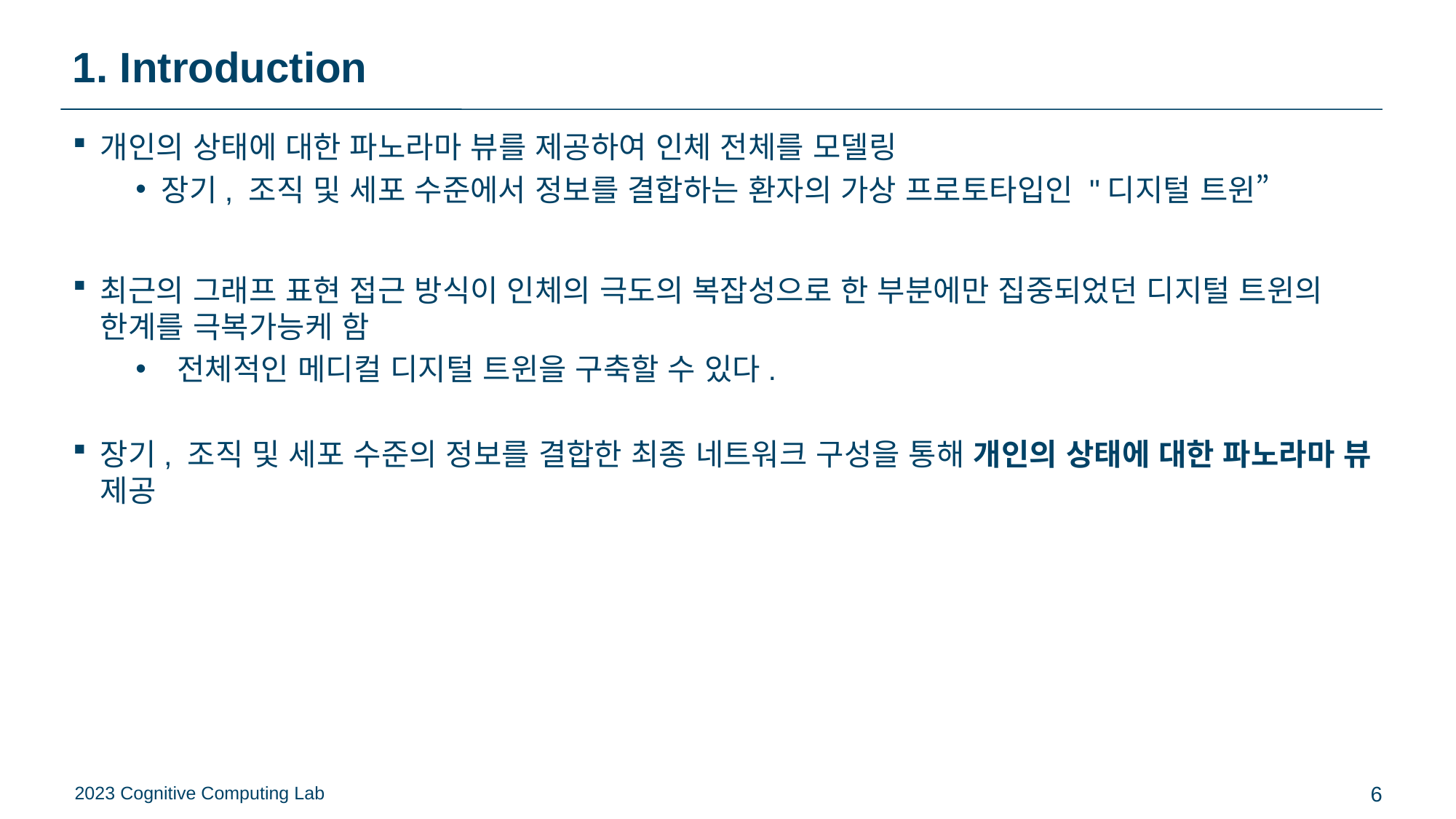

# 1. Introduction
개인의 상태에 대한 파노라마 뷰를 제공하여 인체 전체를 모델링
장기, 조직 및 세포 수준에서 정보를 결합하는 환자의 가상 프로토타입인 "디지털 트윈”

최근의 그래프 표현 접근 방식이 인체의 극도의 복잡성으로 한 부분에만 집중되었던 디지털 트윈의 한계를 극복가능케 함
 전체적인 메디컬 디지털 트윈을 구축할 수 있다.

장기, 조직 및 세포 수준의 정보를 결합한 최종 네트워크 구성을 통해 개인의 상태에 대한 파노라마 뷰 제공
6